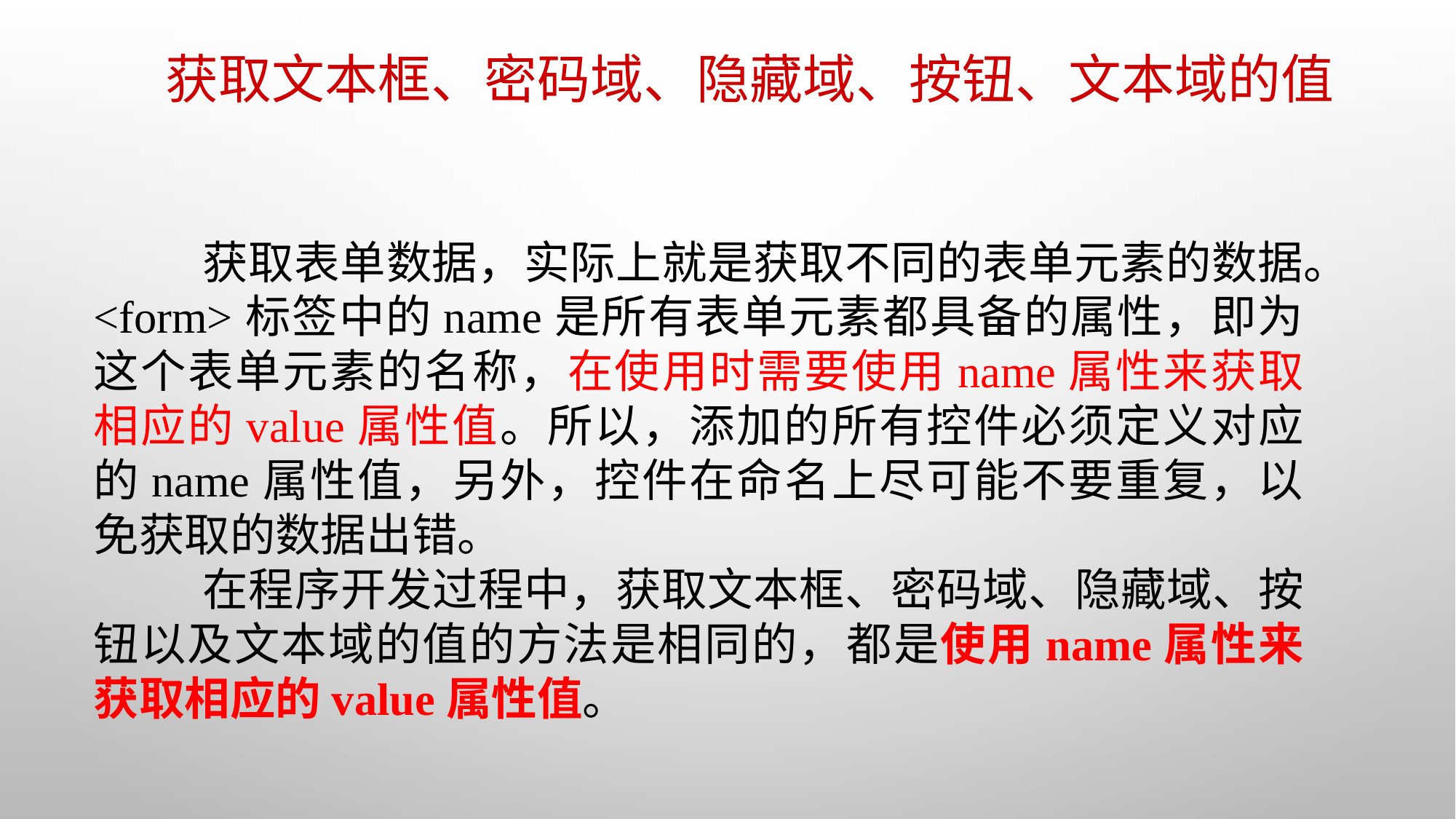

获取文本框、密码域、隐藏域、按钮、文本域的值
	获取表单数据，实际上就是获取不同的表单元素的数据。<form>标签中的name是所有表单元素都具备的属性，即为这个表单元素的名称，在使用时需要使用name属性来获取相应的value属性值。所以，添加的所有控件必须定义对应的name属性值，另外，控件在命名上尽可能不要重复，以免获取的数据出错。
	在程序开发过程中，获取文本框、密码域、隐藏域、按钮以及文本域的值的方法是相同的，都是使用name属性来获取相应的value属性值。